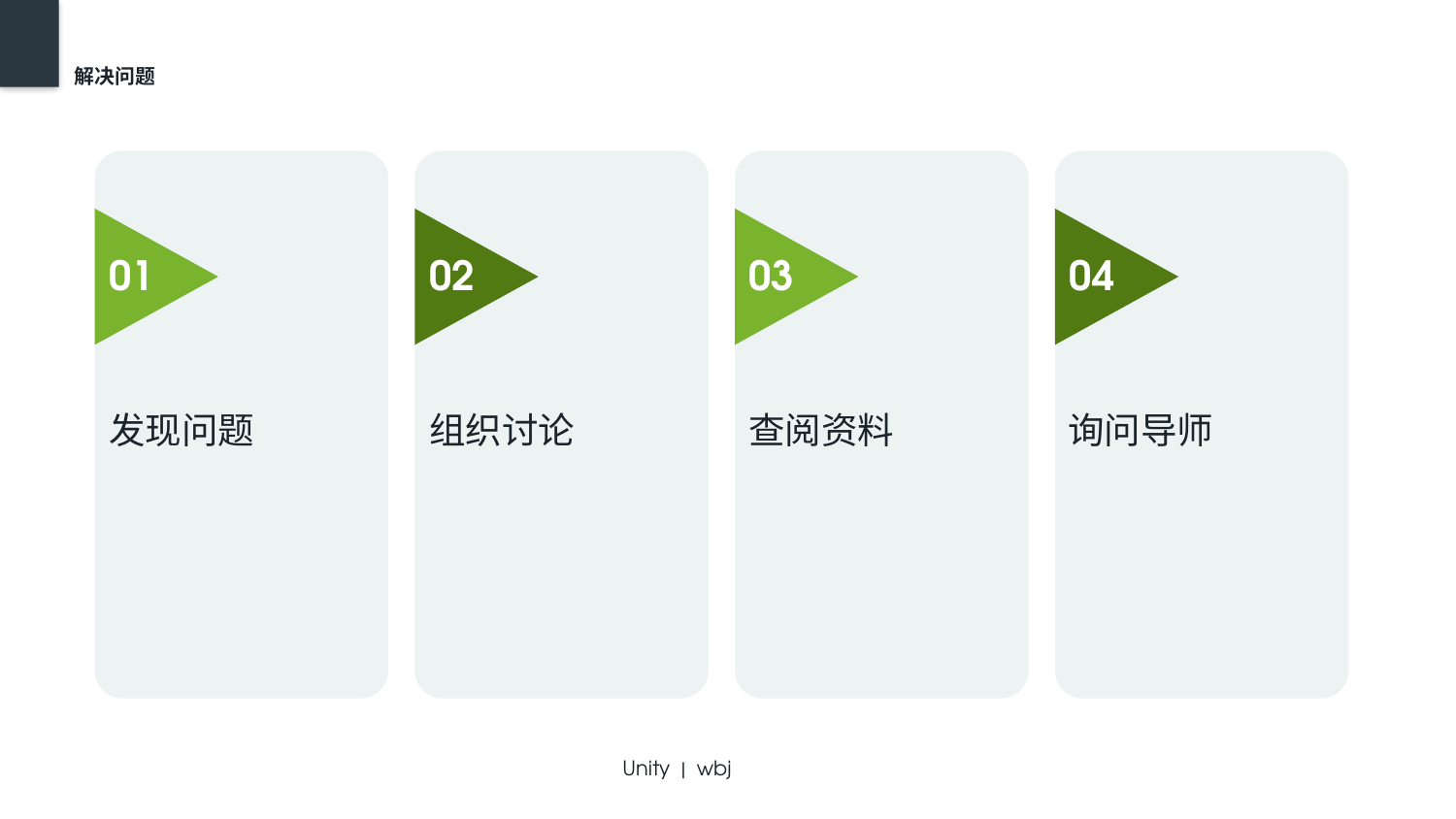

解决问题

01
02
03
04
发现问题
组织讨论
查阅资料
询问导师
Unity  |  wbj